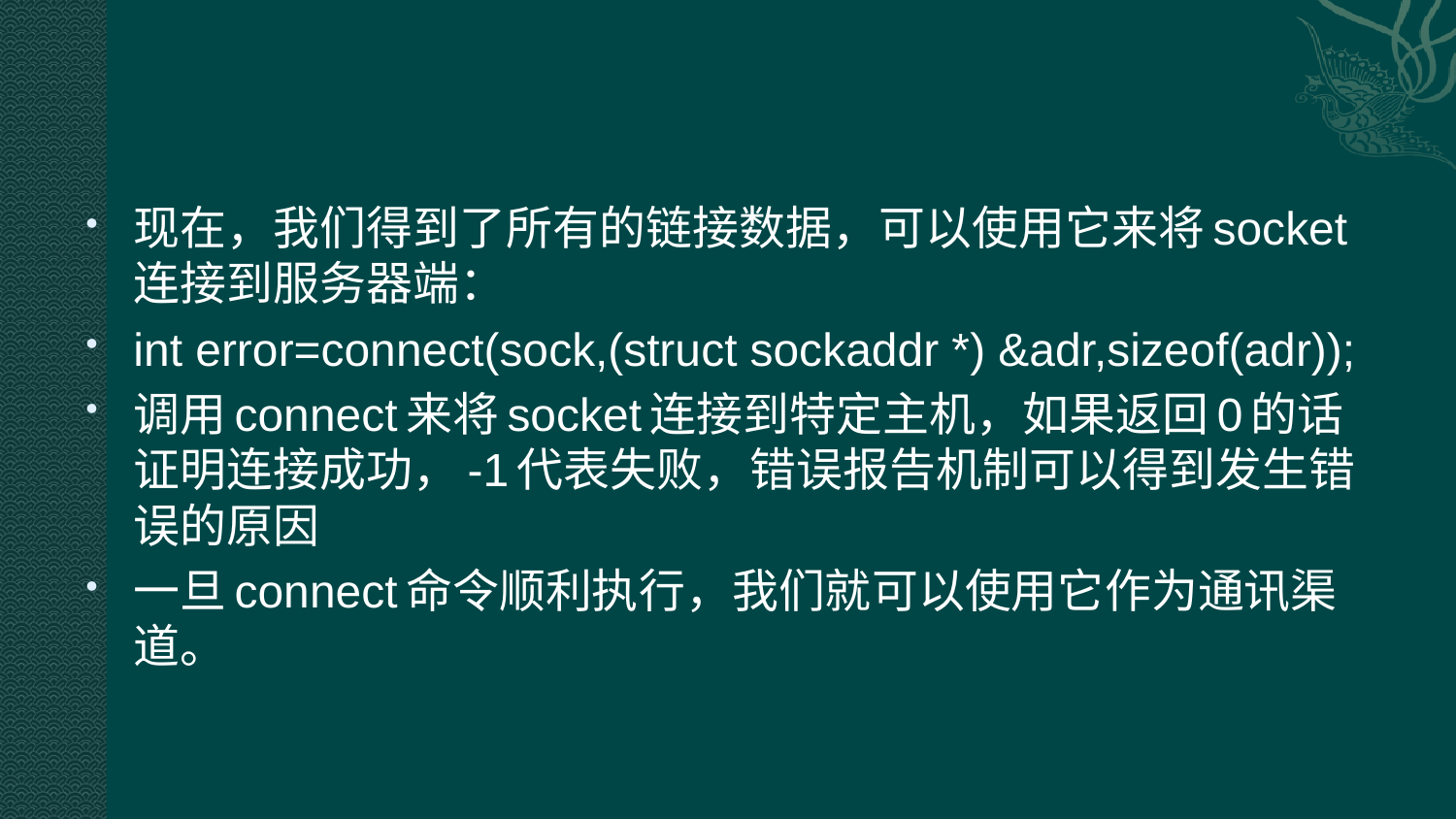

#
现在，我们得到了所有的链接数据，可以使用它来将socket连接到服务器端：
int error=connect(sock,(struct sockaddr *) &adr,sizeof(adr));
调用connect来将socket连接到特定主机，如果返回0的话证明连接成功，-1代表失败，错误报告机制可以得到发生错误的原因
一旦connect命令顺利执行，我们就可以使用它作为通讯渠道。